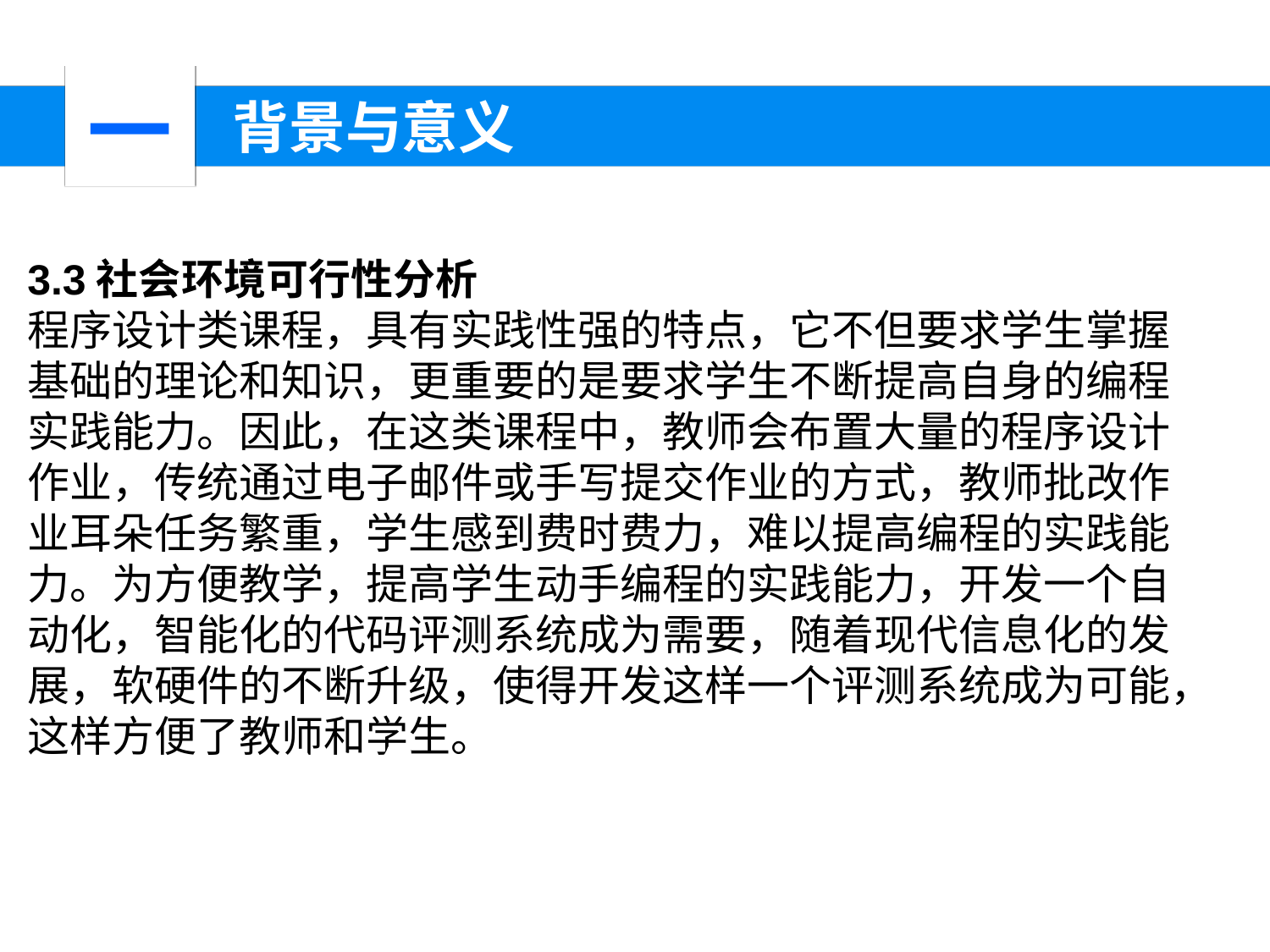

一
                背景与意义
3.3社会环境可行性分析
程序设计类课程，具有实践性强的特点，它不但要求学生掌握基础的理论和知识，更重要的是要求学生不断提高自身的编程实践能力。因此，在这类课程中，教师会布置大量的程序设计作业，传统通过电子邮件或手写提交作业的方式，教师批改作业耳朵任务繁重，学生感到费时费力，难以提高编程的实践能力。为方便教学，提高学生动手编程的实践能力，开发一个自动化，智能化的代码评测系统成为需要，随着现代信息化的发展，软硬件的不断升级，使得开发这样一个评测系统成为可能，这样方便了教师和学生。
XXXX年
XXXX年